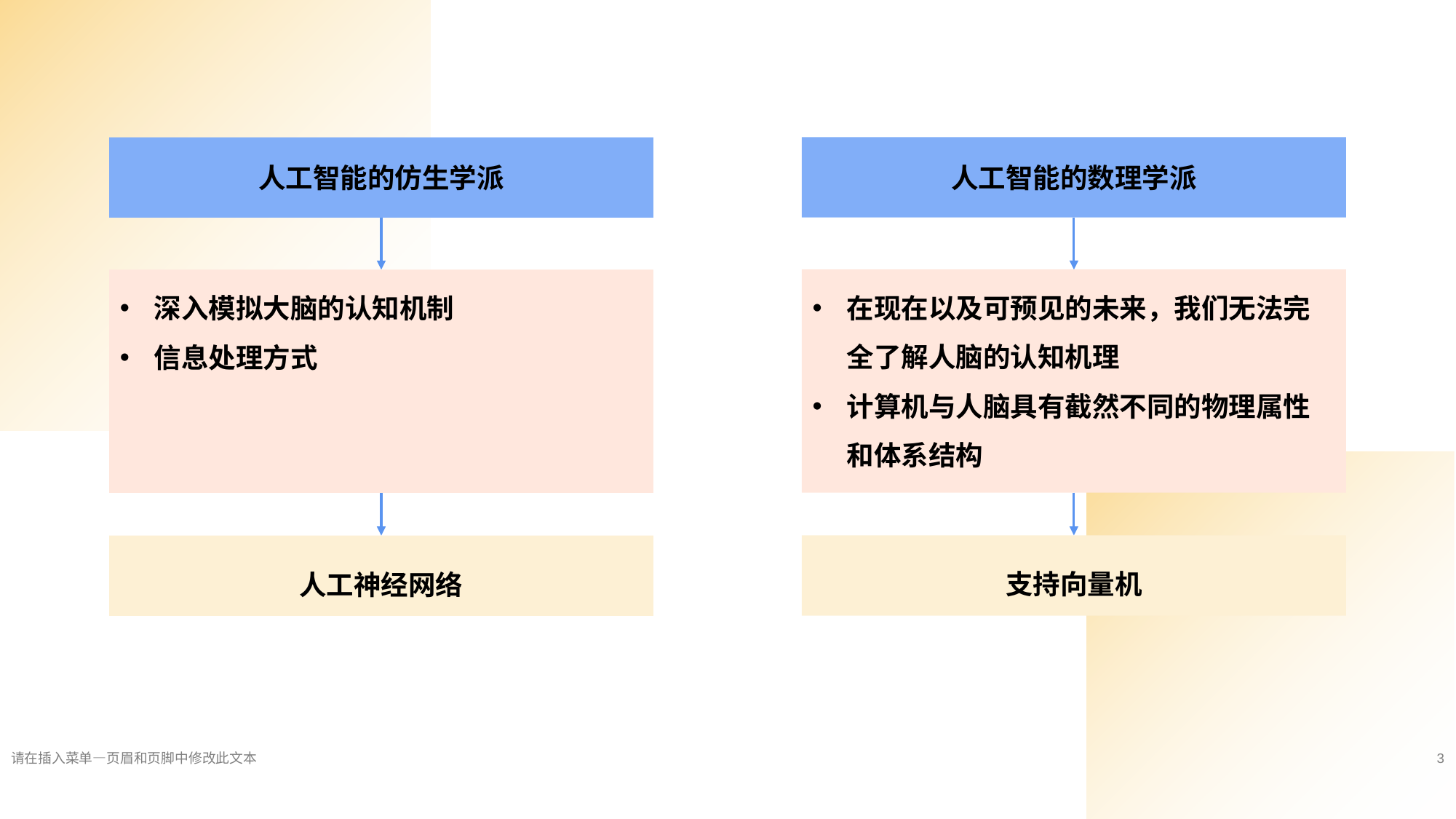

人工智能的数理学派
人工智能的仿生学派
在现在以及可预见的未来，我们无法完全了解人脑的认知机理
计算机与人脑具有截然不同的物理属性和体系结构
深入模拟大脑的认知机制
信息处理方式
支持向量机
人工神经网络
请在插入菜单—页 眉和页脚中修改此文本
3